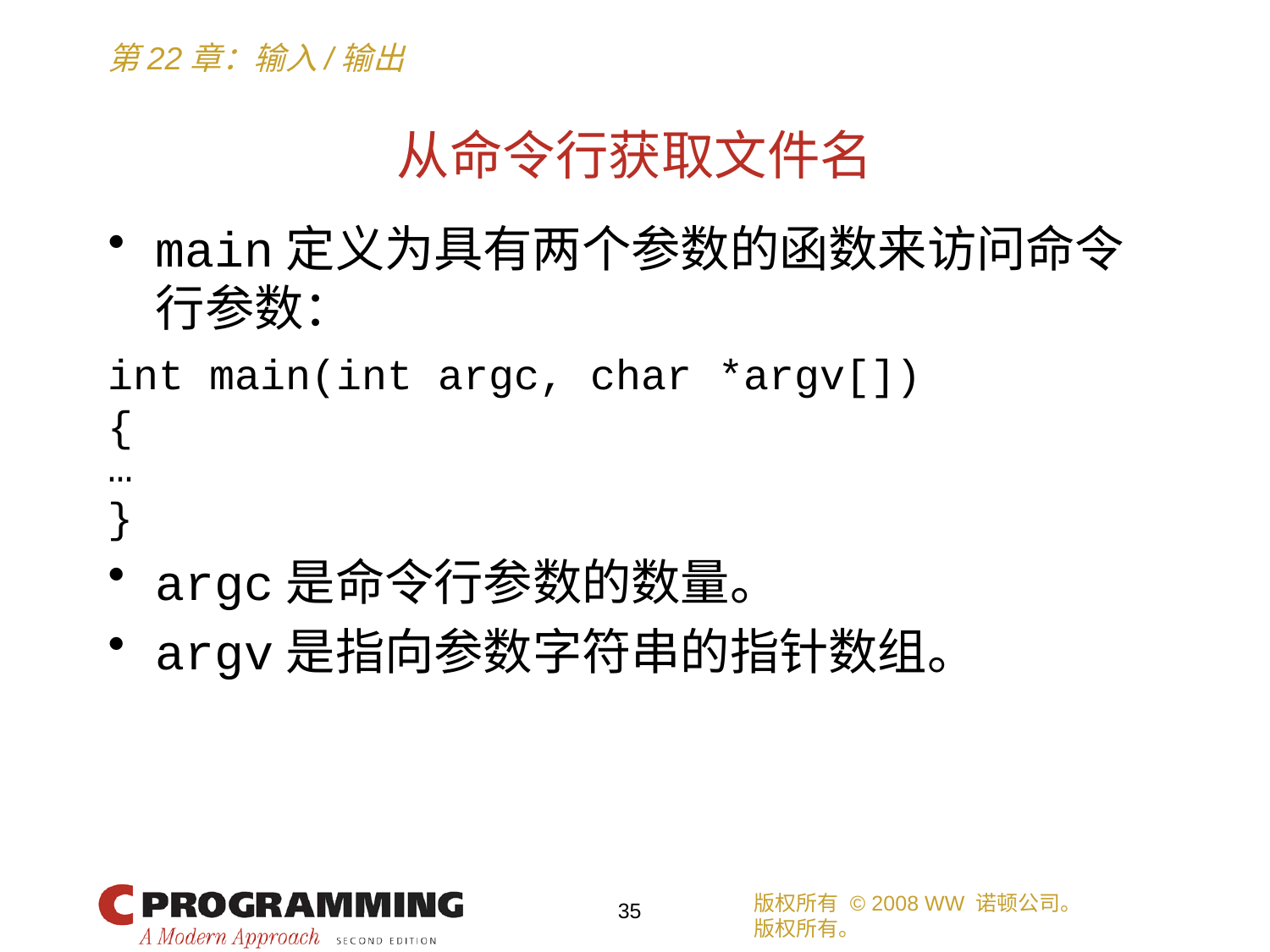

# 从命令行获取文件名
main定义为具有两个参数的函数来访问命令行参数：
int main(int argc, char *argv[])
{
…
}
argc是命令行参数的数量。
argv是指向参数字符串的指针数组。
版权所有 © 2008 WW 诺顿公司。
版权所有。
35